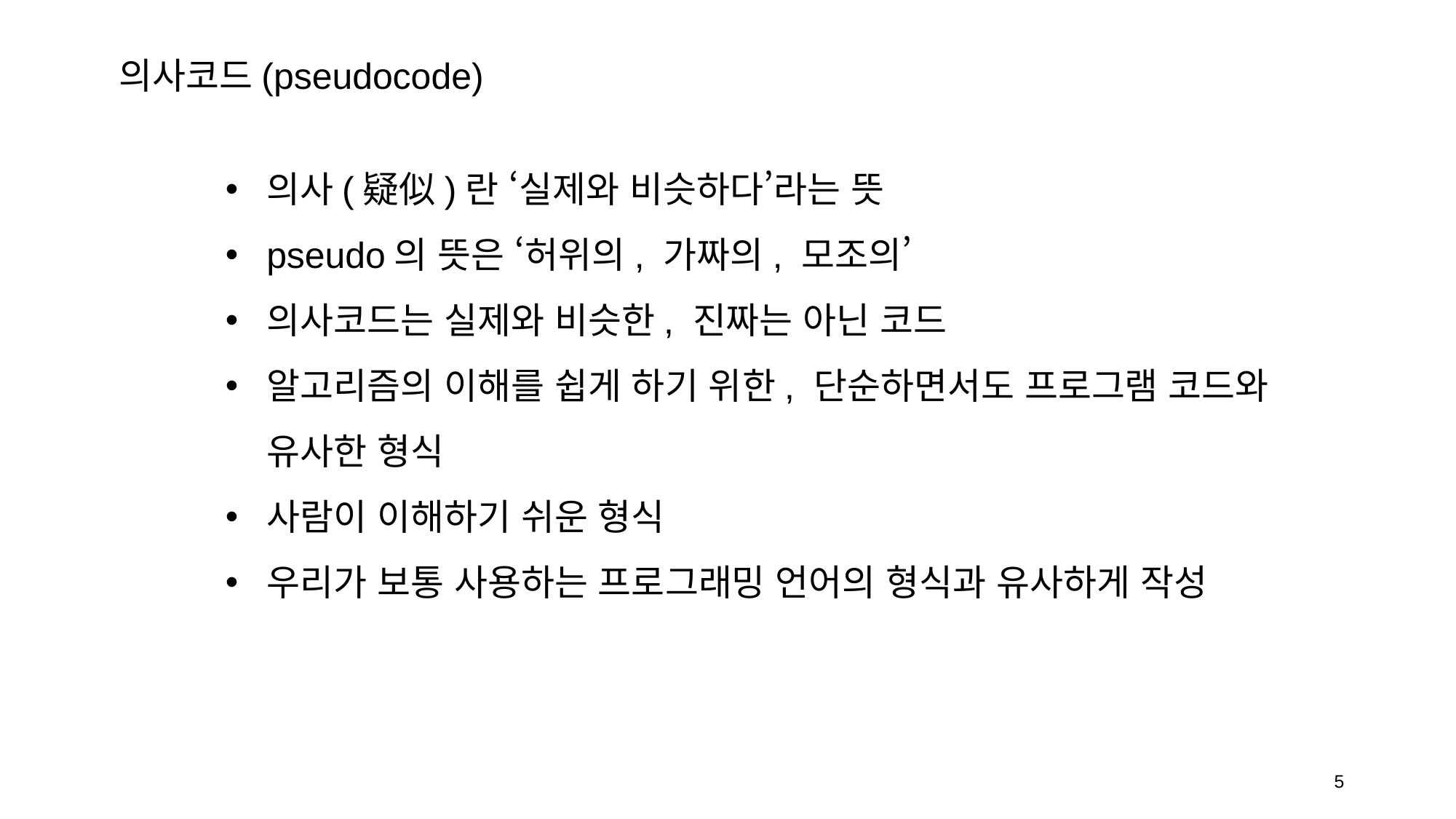

의사코드(pseudocode)
의사(疑似)란 ‘실제와 비슷하다’라는 뜻
pseudo의 뜻은 ‘허위의, 가짜의, 모조의’
의사코드는 실제와 비슷한, 진짜는 아닌 코드
알고리즘의 이해를 쉽게 하기 위한, 단순하면서도 프로그램 코드와 유사한 형식
사람이 이해하기 쉬운 형식
우리가 보통 사용하는 프로그래밍 언어의 형식과 유사하게 작성
5